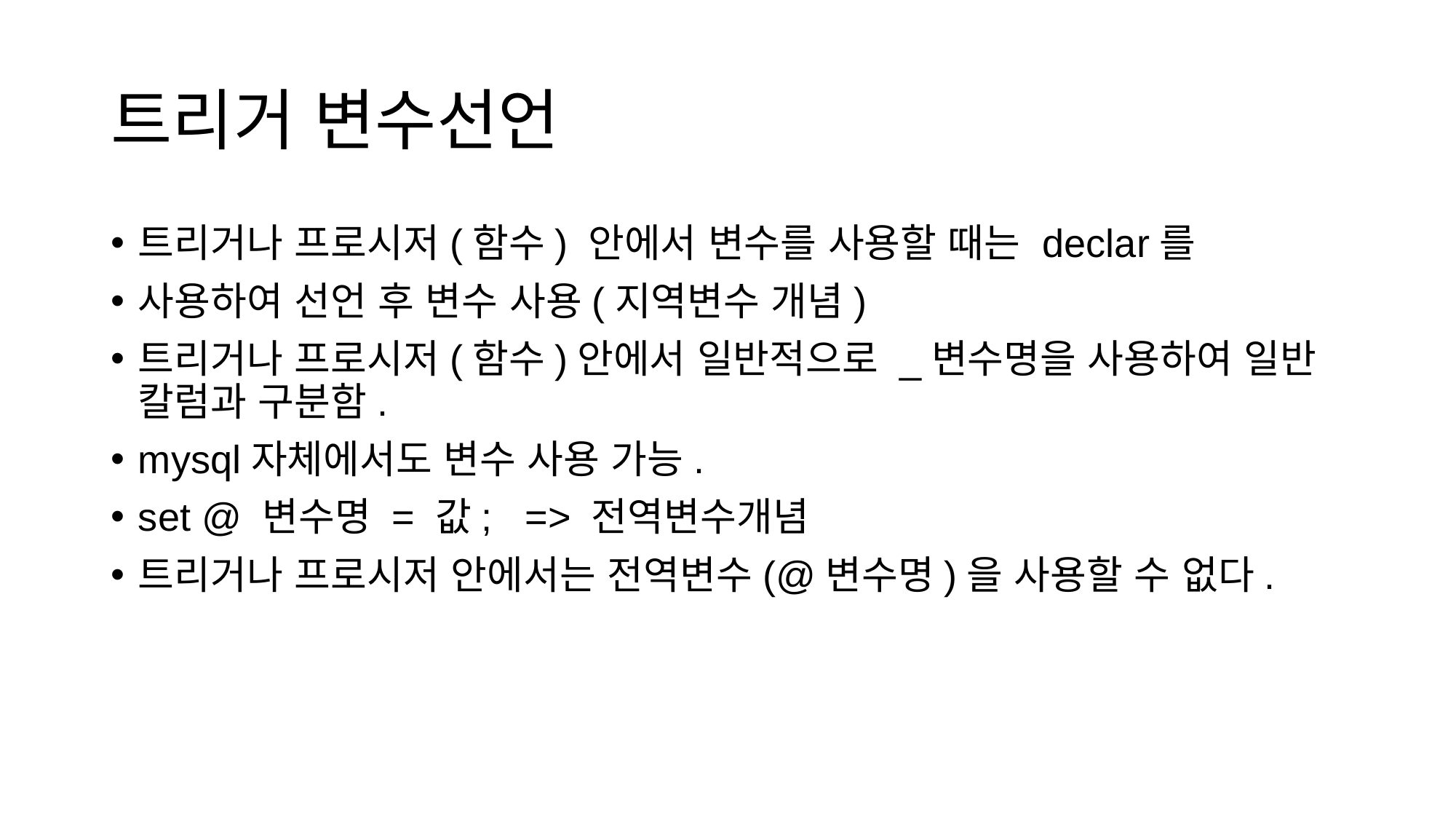

# 트리거 변수선언
트리거나 프로시저(함수) 안에서 변수를 사용할 때는 declar를
사용하여 선언 후 변수 사용(지역변수 개념)
트리거나 프로시저(함수)안에서 일반적으로 _변수명을 사용하여 일반 칼럼과 구분함.
mysql자체에서도 변수 사용 가능.
set @ 변수명 = 값;   => 전역변수개념
트리거나 프로시저 안에서는 전역변수(@변수명)을 사용할 수 없다.